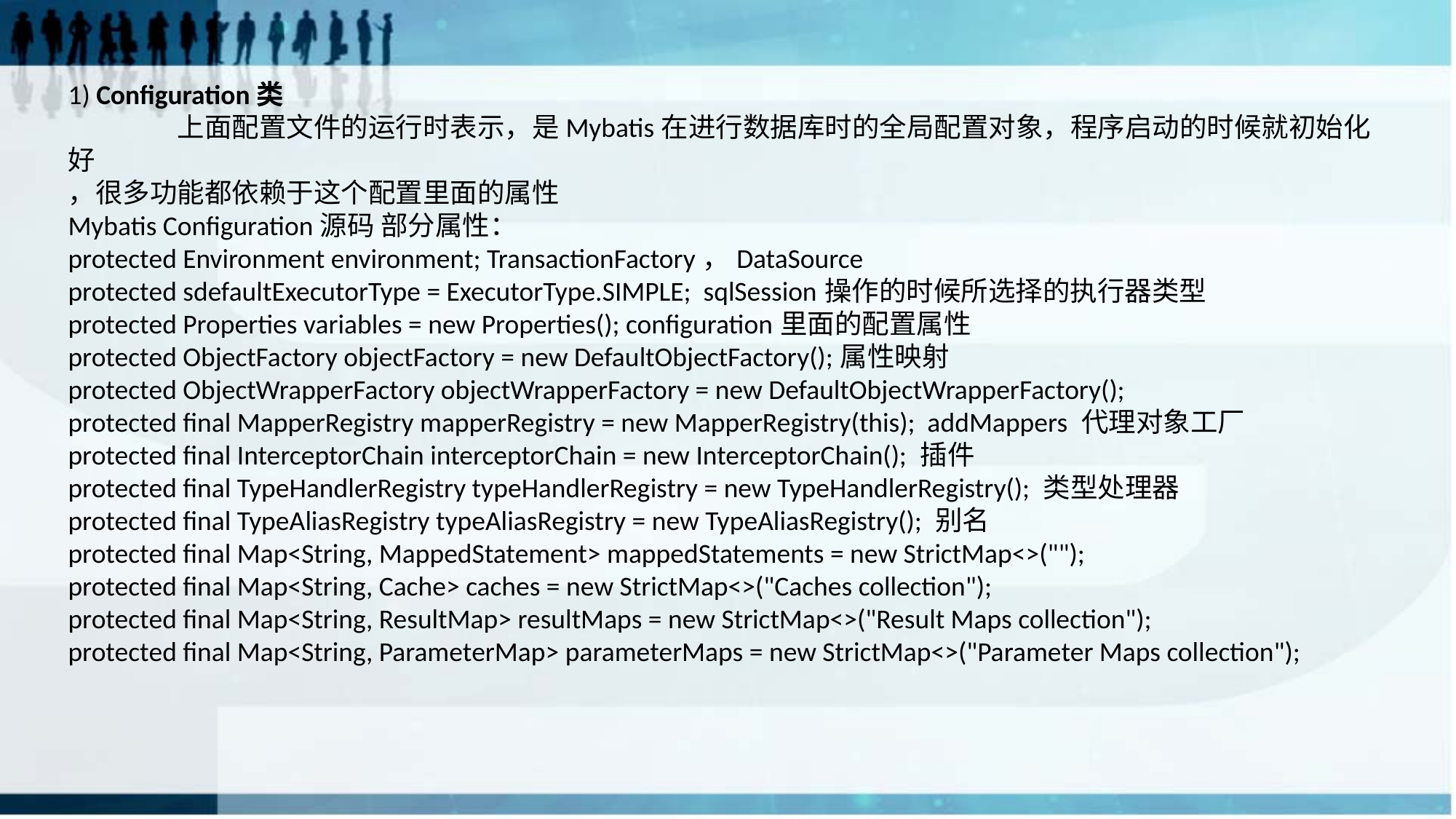

1) Configuration类
	上面配置文件的运行时表示，是Mybatis在进行数据库时的全局配置对象，程序启动的时候就初始化好
，很多功能都依赖于这个配置里面的属性
Mybatis Configuration源码 部分属性：
protected Environment environment; TransactionFactory，DataSource
protected sdefaultExecutorType = ExecutorType.SIMPLE;  sqlSession操作的时候所选择的执行器类型
protected Properties variables = new Properties(); configuration里面的配置属性
protected ObjectFactory objectFactory = new DefaultObjectFactory();属性映射
protected ObjectWrapperFactory objectWrapperFactory = new DefaultObjectWrapperFactory();
protected final MapperRegistry mapperRegistry = new MapperRegistry(this);  addMappers 代理对象工厂
protected final InterceptorChain interceptorChain = new InterceptorChain(); 插件
protected final TypeHandlerRegistry typeHandlerRegistry = new TypeHandlerRegistry(); 类型处理器
protected final TypeAliasRegistry typeAliasRegistry = new TypeAliasRegistry(); 别名
protected final Map<String, MappedStatement> mappedStatements = new StrictMap<>("");
protected final Map<String, Cache> caches = new StrictMap<>("Caches collection");
protected final Map<String, ResultMap> resultMaps = new StrictMap<>("Result Maps collection");
protected final Map<String, ParameterMap> parameterMaps = new StrictMap<>("Parameter Maps collection");